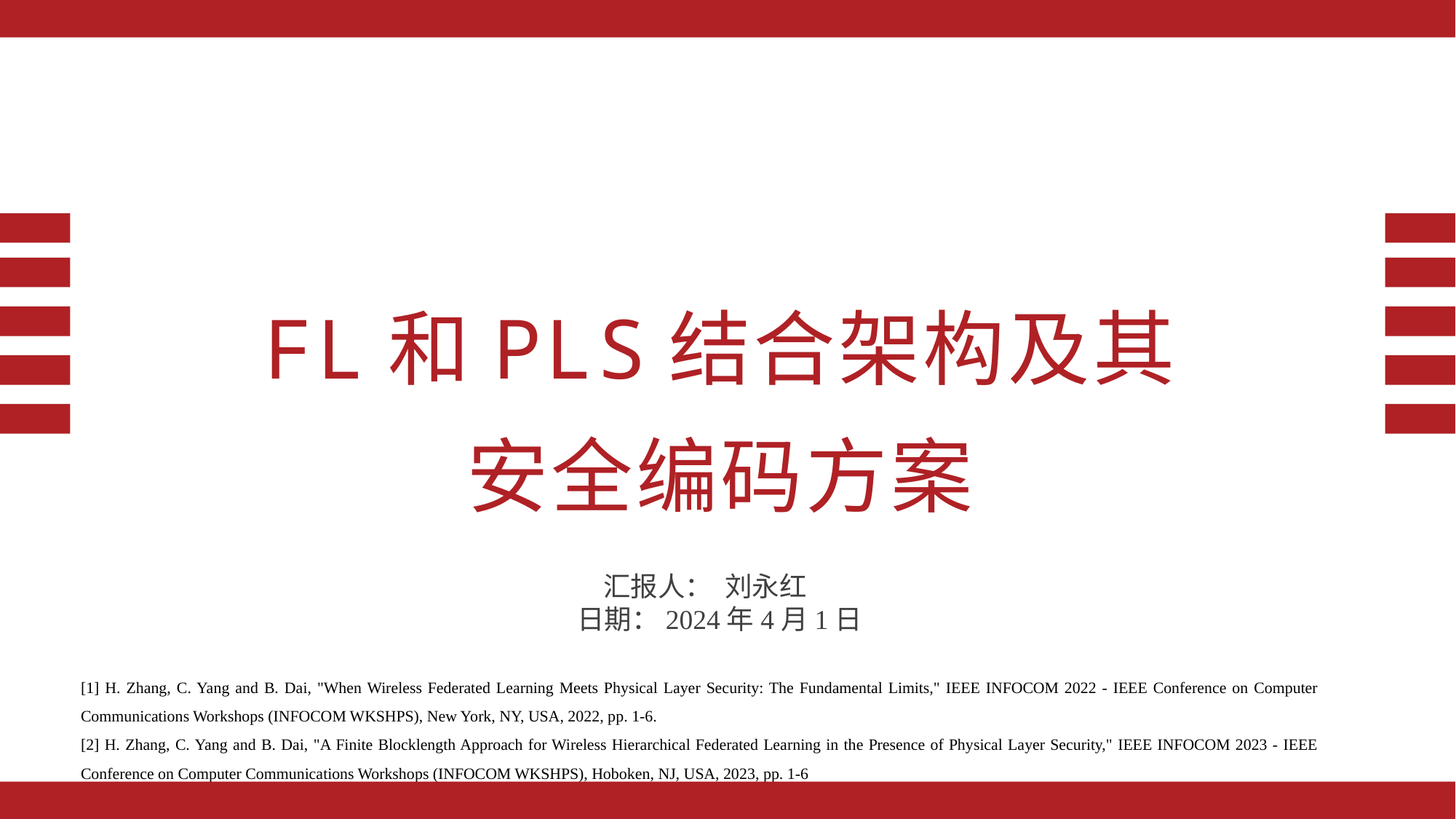

FL和PLS结合架构及其
安全编码方案

   汇报人：  刘永红——
日期：2024年4月1日
[1] H. Zhang, C. Yang and B. Dai, "When Wireless Federated Learning Meets Physical Layer Security: The Fundamental Limits," IEEE INFOCOM 2022 - IEEE Conference on Computer Communications Workshops (INFOCOM WKSHPS), New York, NY, USA, 2022, pp. 1-6.
[2] H. Zhang, C. Yang and B. Dai, "A Finite Blocklength Approach for Wireless Hierarchical Federated Learning in the Presence of Physical Layer Security," IEEE INFOCOM 2023 - IEEE Conference on Computer Communications Workshops (INFOCOM WKSHPS), Hoboken, NJ, USA, 2023, pp. 1-6